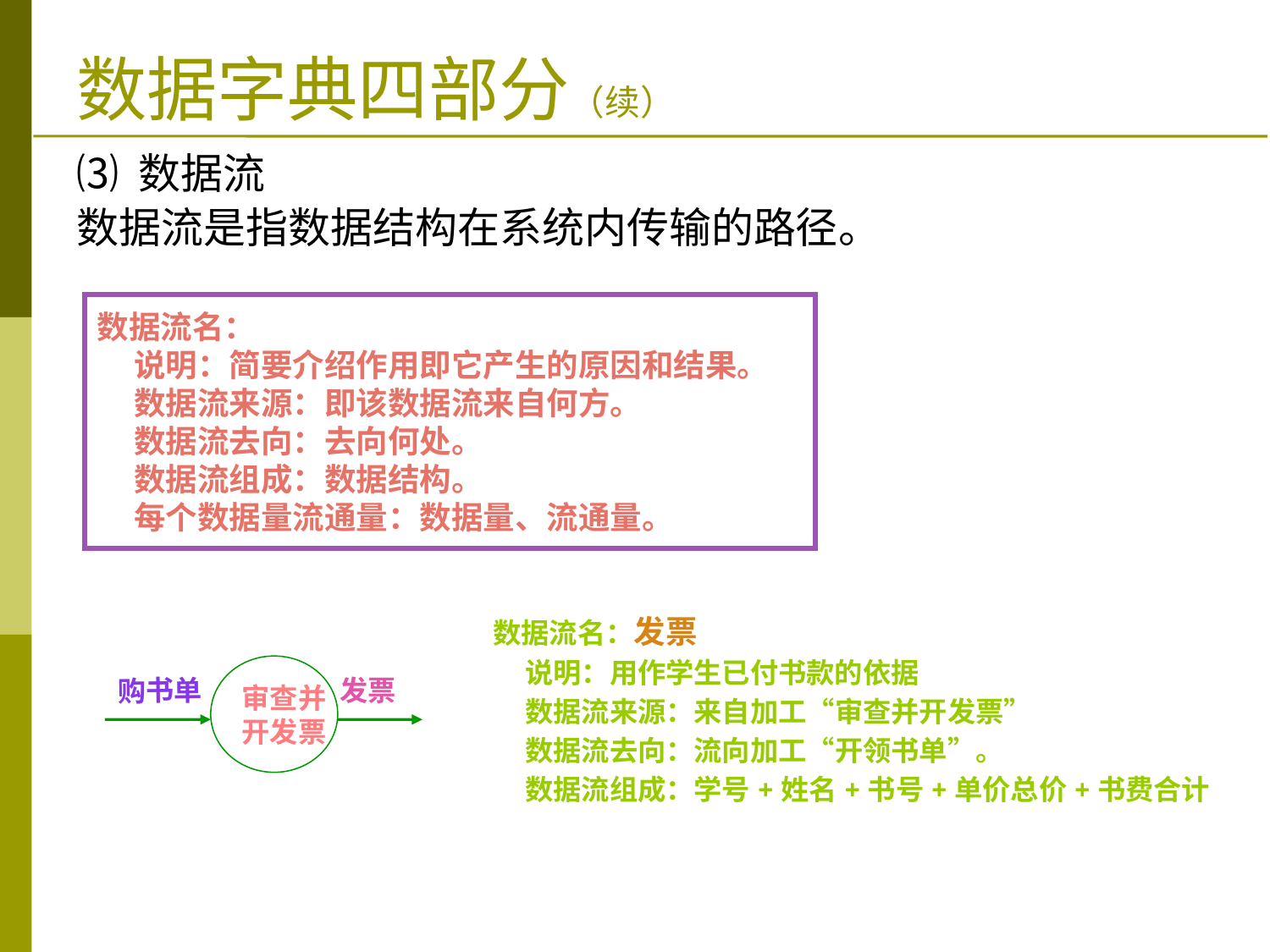

# 数据字典四部分（续）
⑶ 数据流
数据流是指数据结构在系统内传输的路径。
数据流名：
    说明：简要介绍作用即它产生的原因和结果。
    数据流来源：即该数据流来自何方。
    数据流去向：去向何处。
    数据流组成：数据结构。
    每个数据量流通量：数据量、流通量。
数据流名：发票
    说明：用作学生已付书款的依据
    数据流来源：来自加工“审查并开发票”
    数据流去向：流向加工“开领书单”。
    数据流组成：学号+姓名+书号+单价总价+书费合计
审查并
开发票
购书单
发票